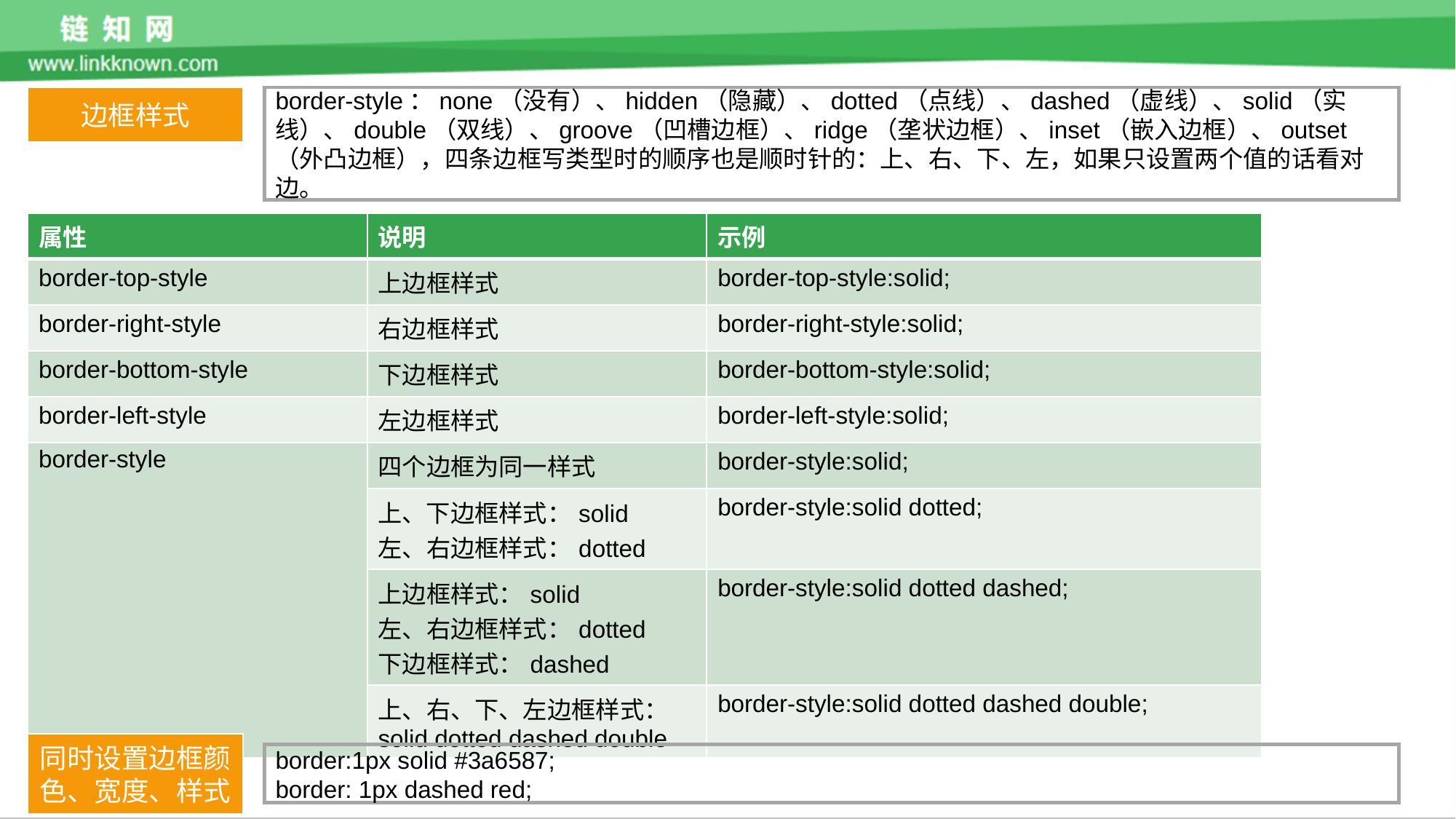

边框样式
border-style：none（没有）、hidden（隐藏）、dotted（点线）、dashed（虚线）、solid（实线）、double（双线）、groove（凹槽边框）、ridge（垄状边框）、inset（嵌入边框）、outset（外凸边框），四条边框写类型时的顺序也是顺时针的：上、右、下、左，如果只设置两个值的话看对边。
| 属性 | 说明 | 示例 |
| --- | --- | --- |
| border-top-style | 上边框样式 | border-top-style:solid; |
| border-right-style | 右边框样式 | border-right-style:solid; |
| border-bottom-style | 下边框样式 | border-bottom-style:solid; |
| border-left-style | 左边框样式 | border-left-style:solid; |
| border-style | 四个边框为同一样式 | border-style:solid; |
|  | 上、下边框样式：solid 左、右边框样式：dotted | border-style:solid dotted; |
|  | 上边框样式：solid 左、右边框样式：dotted 下边框样式：dashed | border-style:solid dotted dashed; |
|  | 上、右、下、左边框样式： solid dotted dashed double | border-style:solid dotted dashed double; |
同时设置边框颜色、宽度、样式
border:1px solid #3a6587;
border: 1px dashed red;